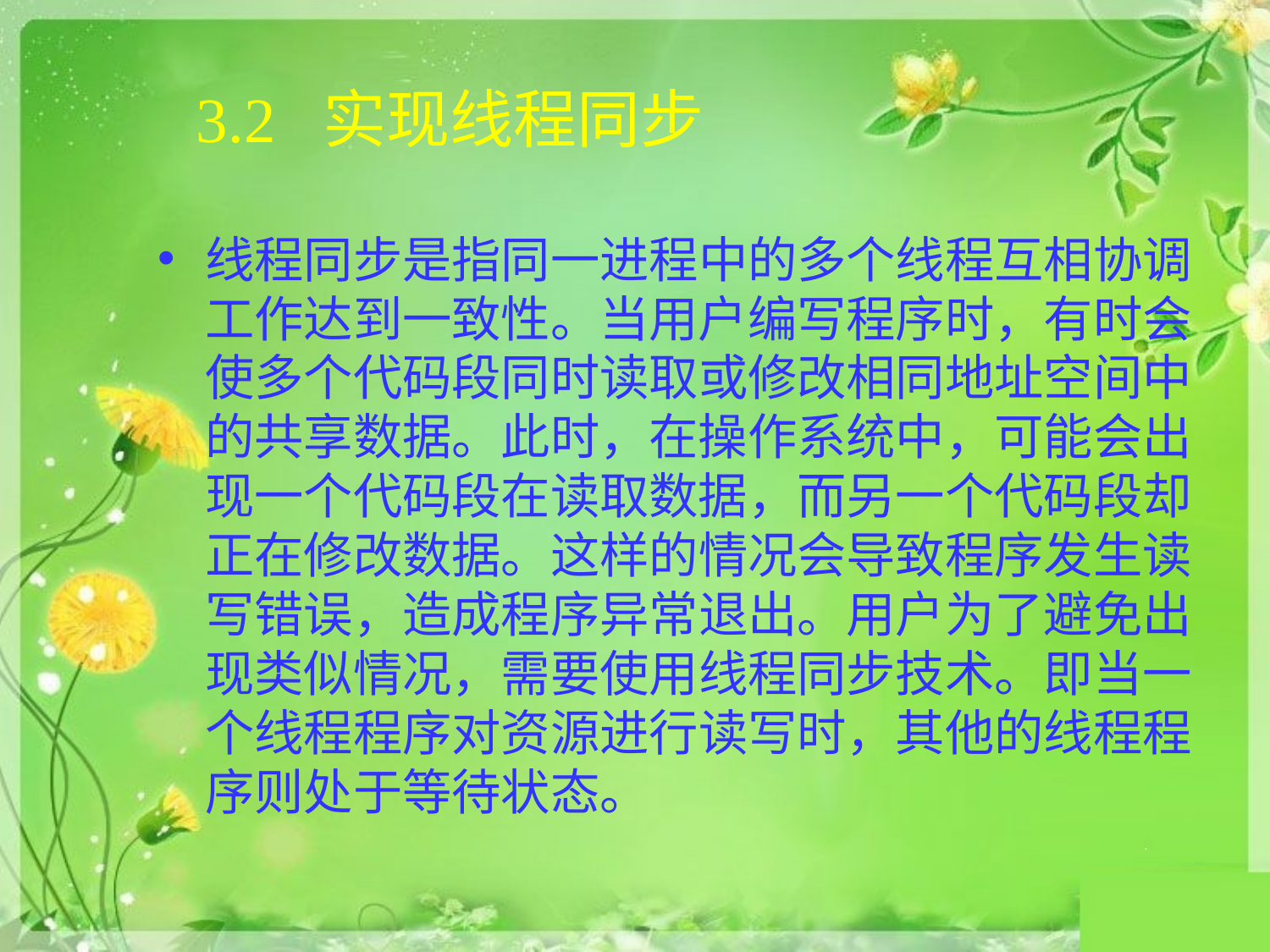

# 3.2  实现线程同步
线程同步是指同一进程中的多个线程互相协调工作达到一致性。当用户编写程序时，有时会使多个代码段同时读取或修改相同地址空间中的共享数据。此时，在操作系统中，可能会出现一个代码段在读取数据，而另一个代码段却正在修改数据。这样的情况会导致程序发生读写错误，造成程序异常退出。用户为了避免出现类似情况，需要使用线程同步技术。即当一个线程程序对资源进行读写时，其他的线程程序则处于等待状态。